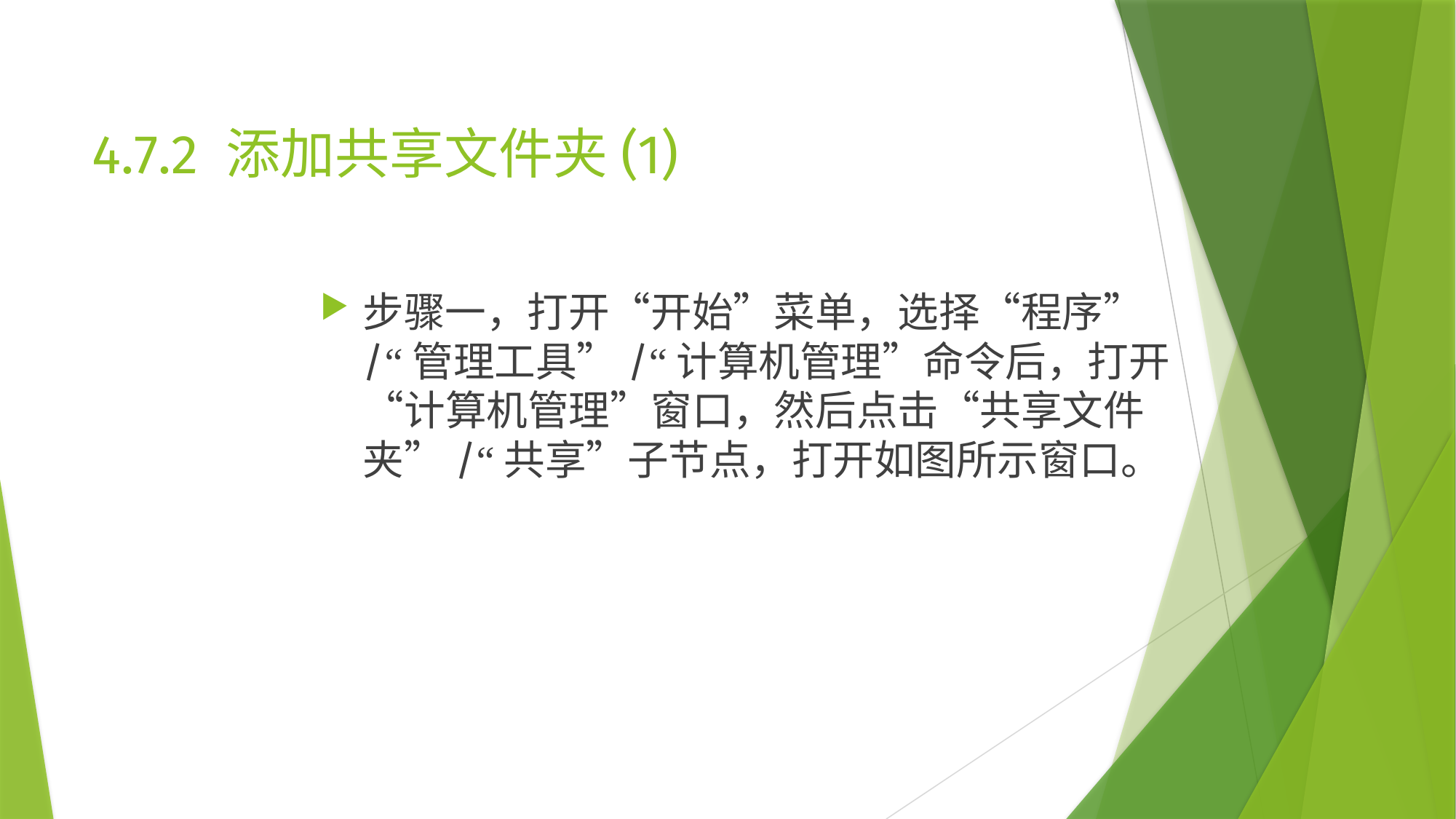

# 4.7.2 添加共享文件夹(1)

步骤一，打开“开始”菜单，选择“程序”/“管理工具”/“计算机管理”命令后，打开“计算机管理”窗口，然后点击“共享文件夹”/“共享”子节点，打开如图所示窗口。